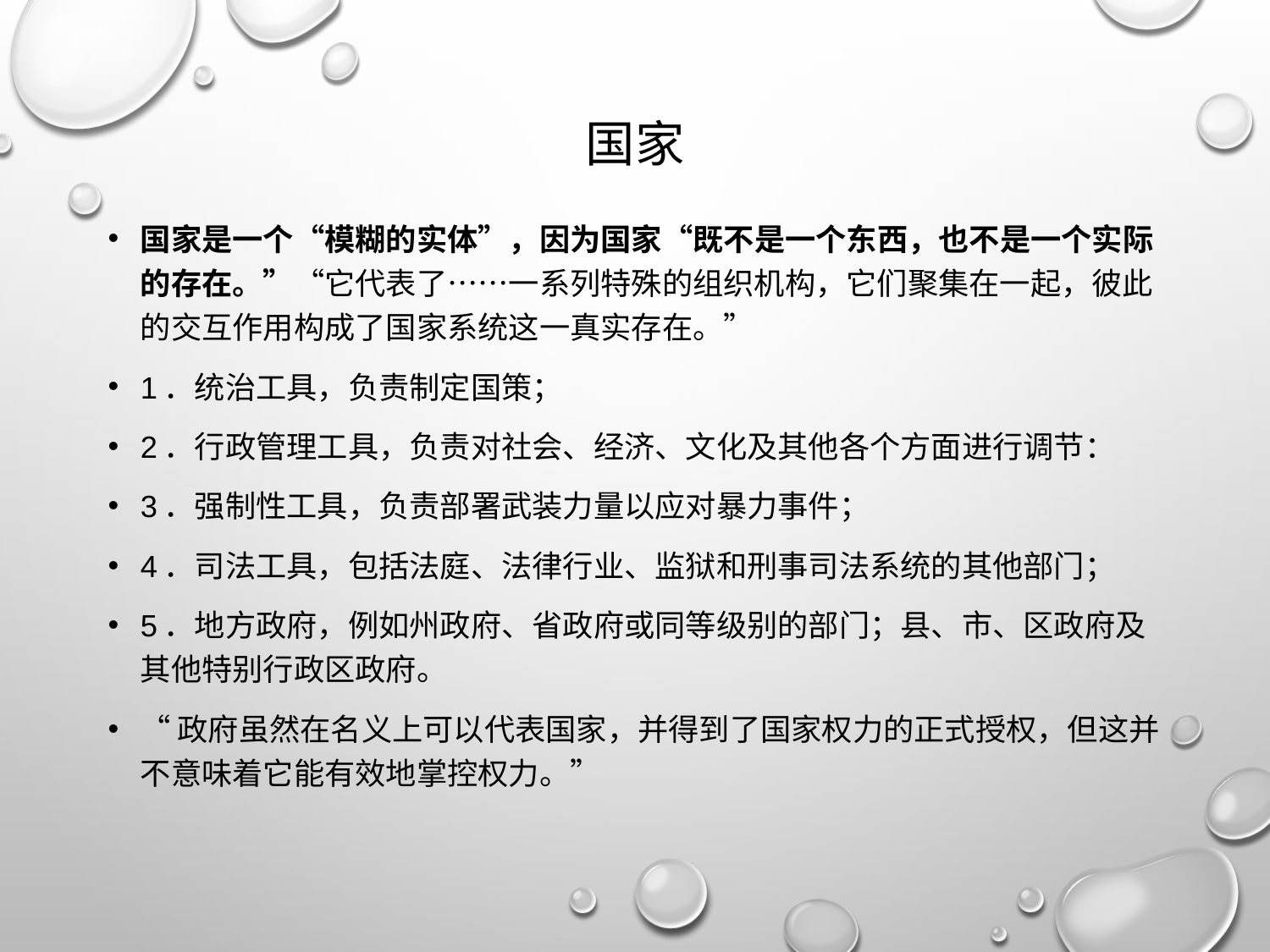

# 国家
国家是一个“模糊的实体”，因为国家“既不是一个东西，也不是一个实际的存在。”“它代表了……一系列特殊的组织机构，它们聚集在一起，彼此的交互作用构成了国家系统这一真实存在。”
1．统治工具，负责制定国策；
2．行政管理工具，负责对社会、经济、文化及其他各个方面进行调节：
3．强制性工具，负责部署武装力量以应对暴力事件；
4．司法工具，包括法庭、法律行业、监狱和刑事司法系统的其他部门；
5．地方政府，例如州政府、省政府或同等级别的部门；县、市、区政府及其他特别行政区政府。
“政府虽然在名义上可以代表国家，并得到了国家权力的正式授权，但这并不意味着它能有效地掌控权力。”